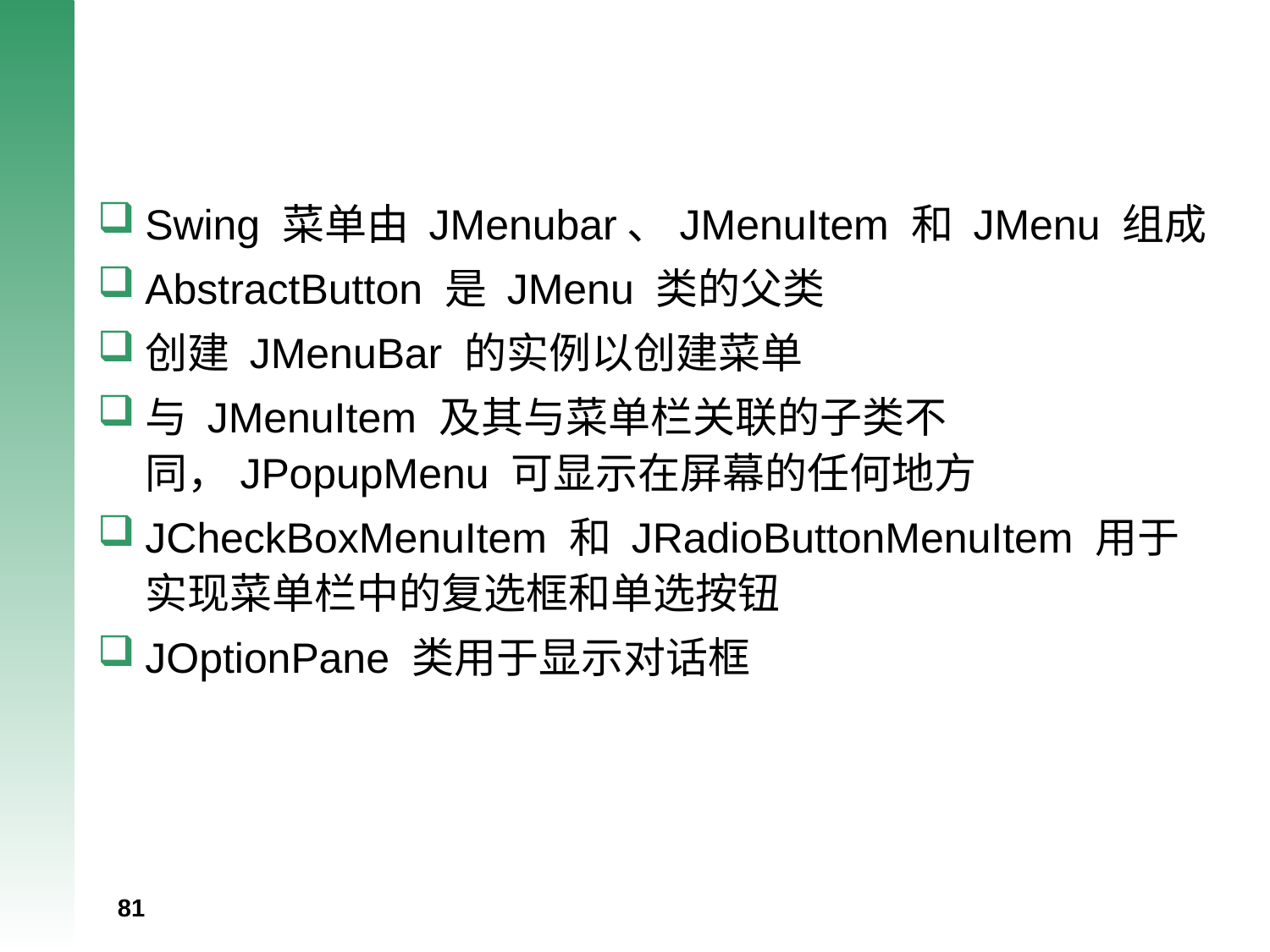

Swing 菜单由 JMenubar、JMenuItem 和 JMenu 组成
AbstractButton 是 JMenu 类的父类
创建 JMenuBar 的实例以创建菜单
与 JMenuItem 及其与菜单栏关联的子类不同，JPopupMenu 可显示在屏幕的任何地方
JCheckBoxMenuItem 和 JRadioButtonMenuItem 用于实现菜单栏中的复选框和单选按钮
JOptionPane 类用于显示对话框

81